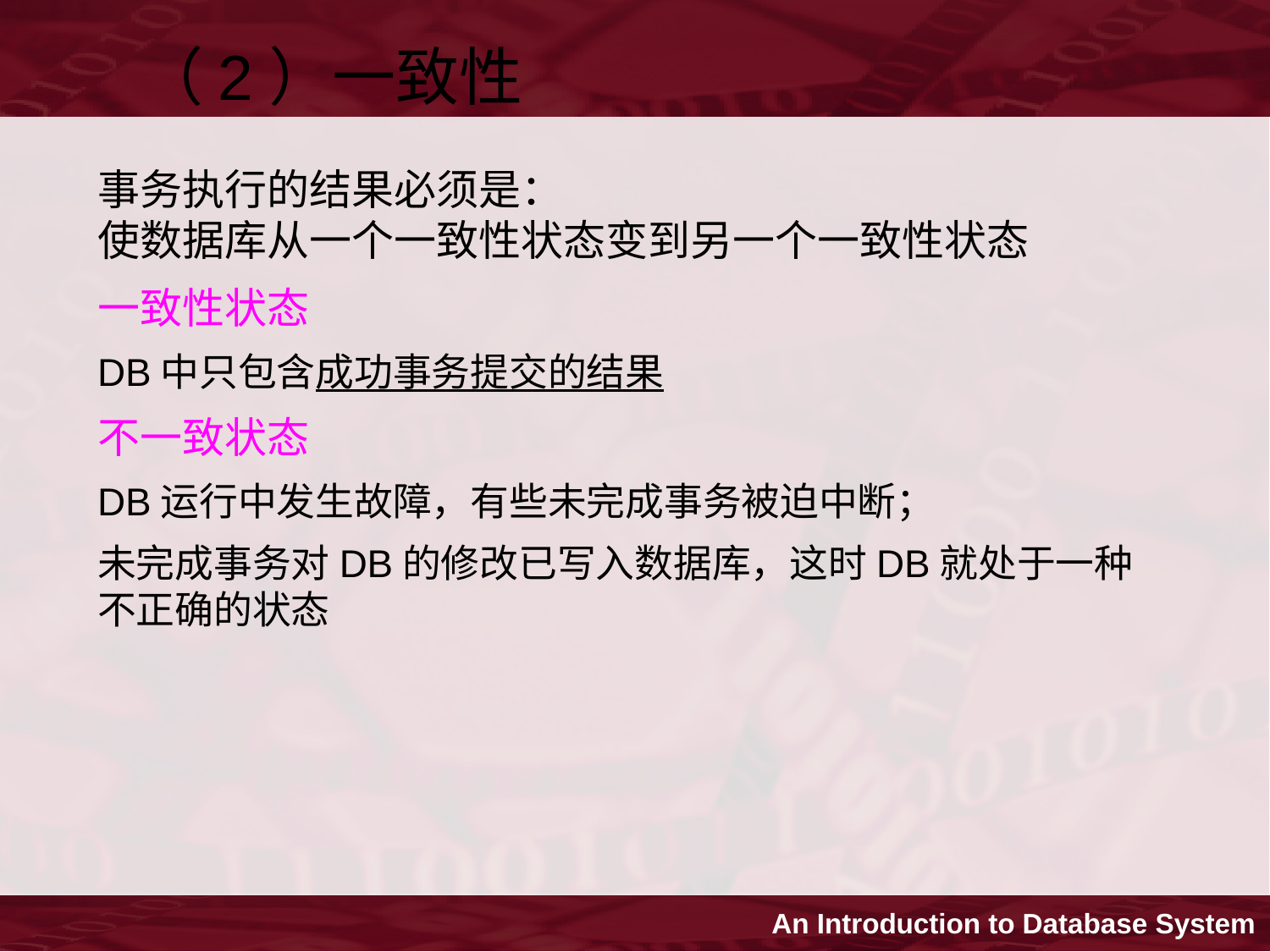

（2）一致性
事务执行的结果必须是：
使数据库从一个一致性状态变到另一个一致性状态
一致性状态
DB中只包含成功事务提交的结果
不一致状态
DB运行中发生故障，有些未完成事务被迫中断；
未完成事务对DB的修改已写入数据库，这时DB就处于一种不正确的状态